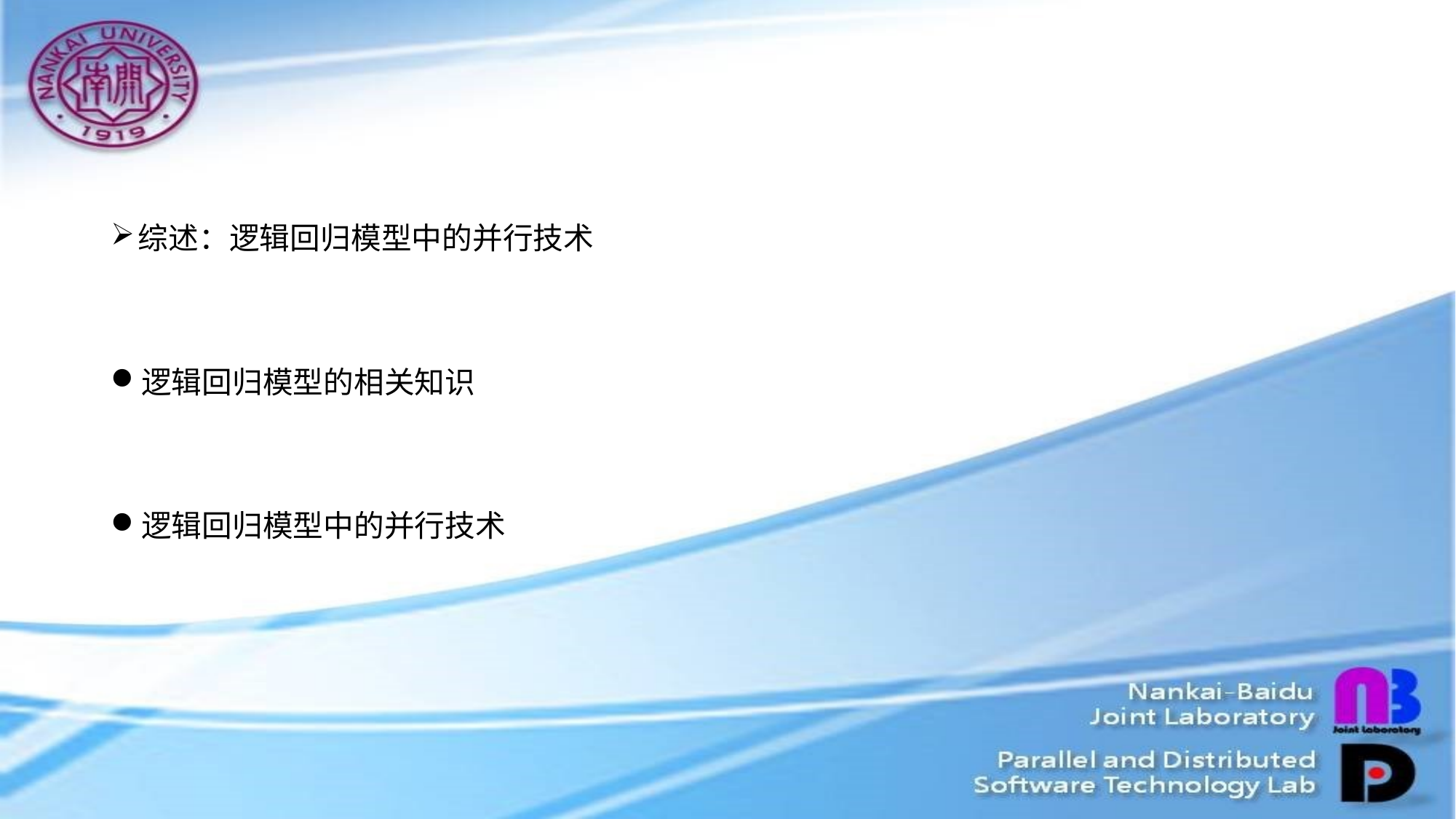

#
综述：逻辑回归模型中的并行技术

逻辑回归模型的相关知识

逻辑回归模型中的并行技术